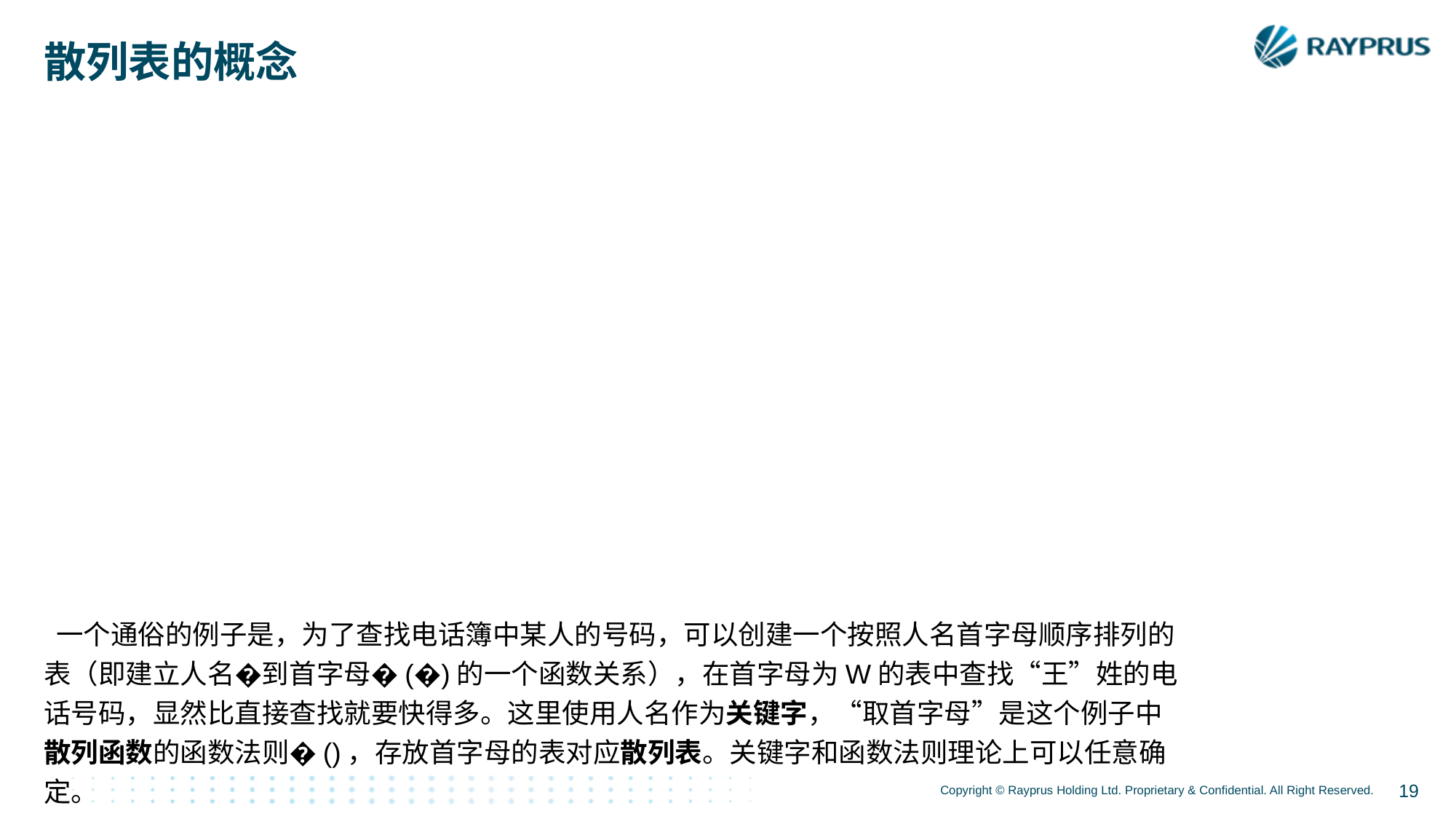

散列表的概念
 一个通俗的例子是，为了查找电话簿中某人的号码，可以创建一个按照人名首字母顺序排列的表（即建立人名�到首字母�(�)的一个函数关系），在首字母为W的表中查找“王”姓的电话号码，显然比直接查找就要快得多。这里使用人名作为关键字，“取首字母”是这个例子中散列函数的函数法则�()，存放首字母的表对应散列表。关键字和函数法则理论上可以任意确定。
19
Copyright © Rayprus Holding Ltd. Proprietary & Confidential. All Right Reserved.